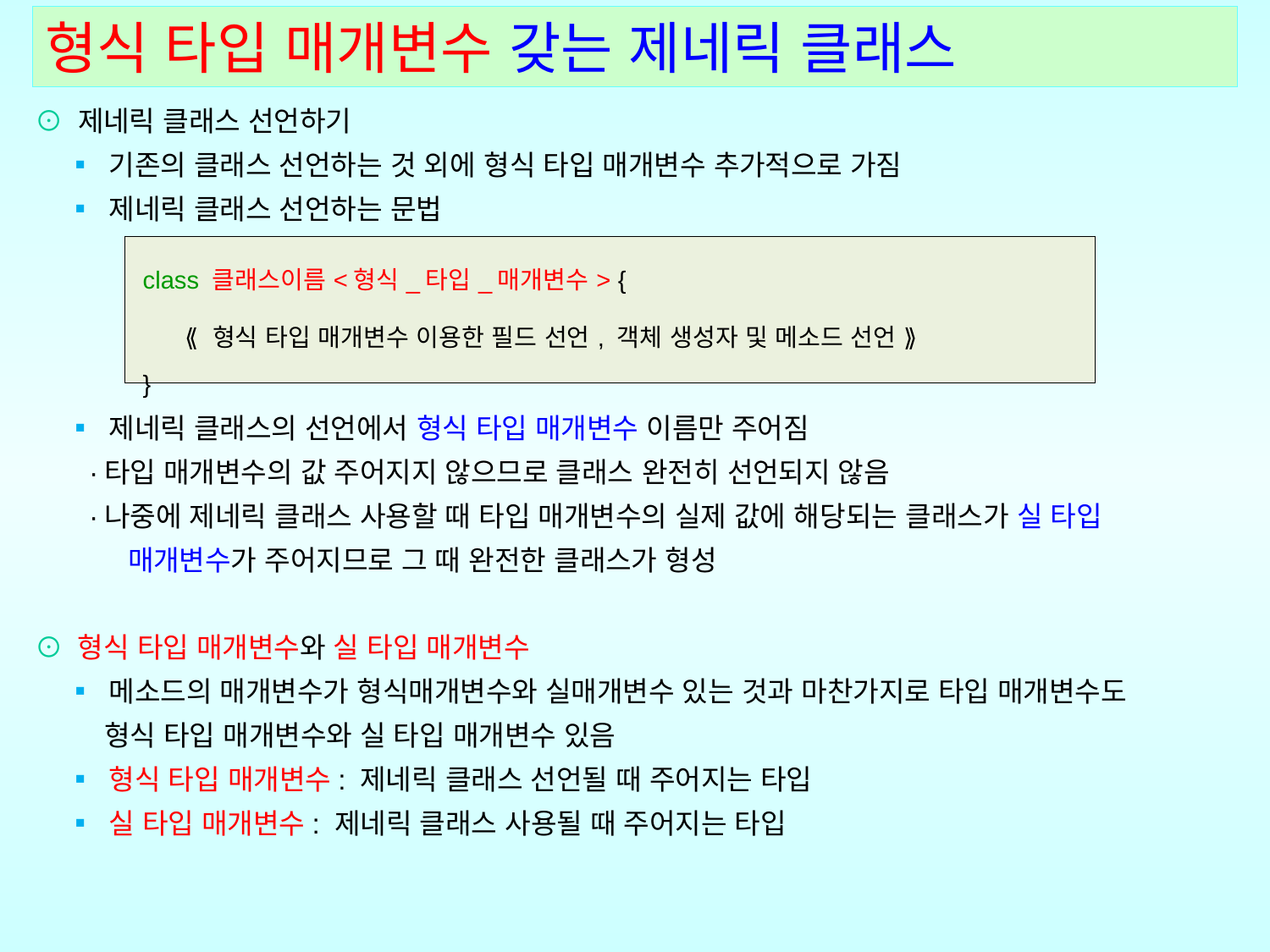

형식 타입 매개변수 갖는 제네릭 클래스
⊙ 제네릭 클래스 선언하기
    ▪ 기존의 클래스 선언하는 것 외에 형식 타입 매개변수 추가적으로 가짐
    ▪ 제네릭 클래스 선언하는 문법

    ▪ 제네릭 클래스의 선언에서 형식 타입 매개변수 이름만 주어짐
       ∙타입 매개변수의 값 주어지지 않으므로 클래스 완전히 선언되지 않음
       ∙나중에 제네릭 클래스 사용할 때 타입 매개변수의 실제 값에 해당되는 클래스가 실 타입
           매개변수가 주어지므로 그 때 완전한 클래스가 형성

⊙ 형식 타입 매개변수와 실 타입 매개변수
    ▪ 메소드의 매개변수가 형식매개변수와 실매개변수 있는 것과 마찬가지로 타입 매개변수도
        형식 타입 매개변수와 실 타입 매개변수 있음
    ▪ 형식 타입 매개변수: 제네릭 클래스 선언될 때 주어지는 타입
    ▪ 실 타입 매개변수: 제네릭 클래스 사용될 때 주어지는 타입

| class 클래스이름<형식\_타입\_매개변수> { ⟪ 형식 타입 매개변수 이용한 필드 선언, 객체 생성자 및 메소드 선언 ⟫ } |
| --- |